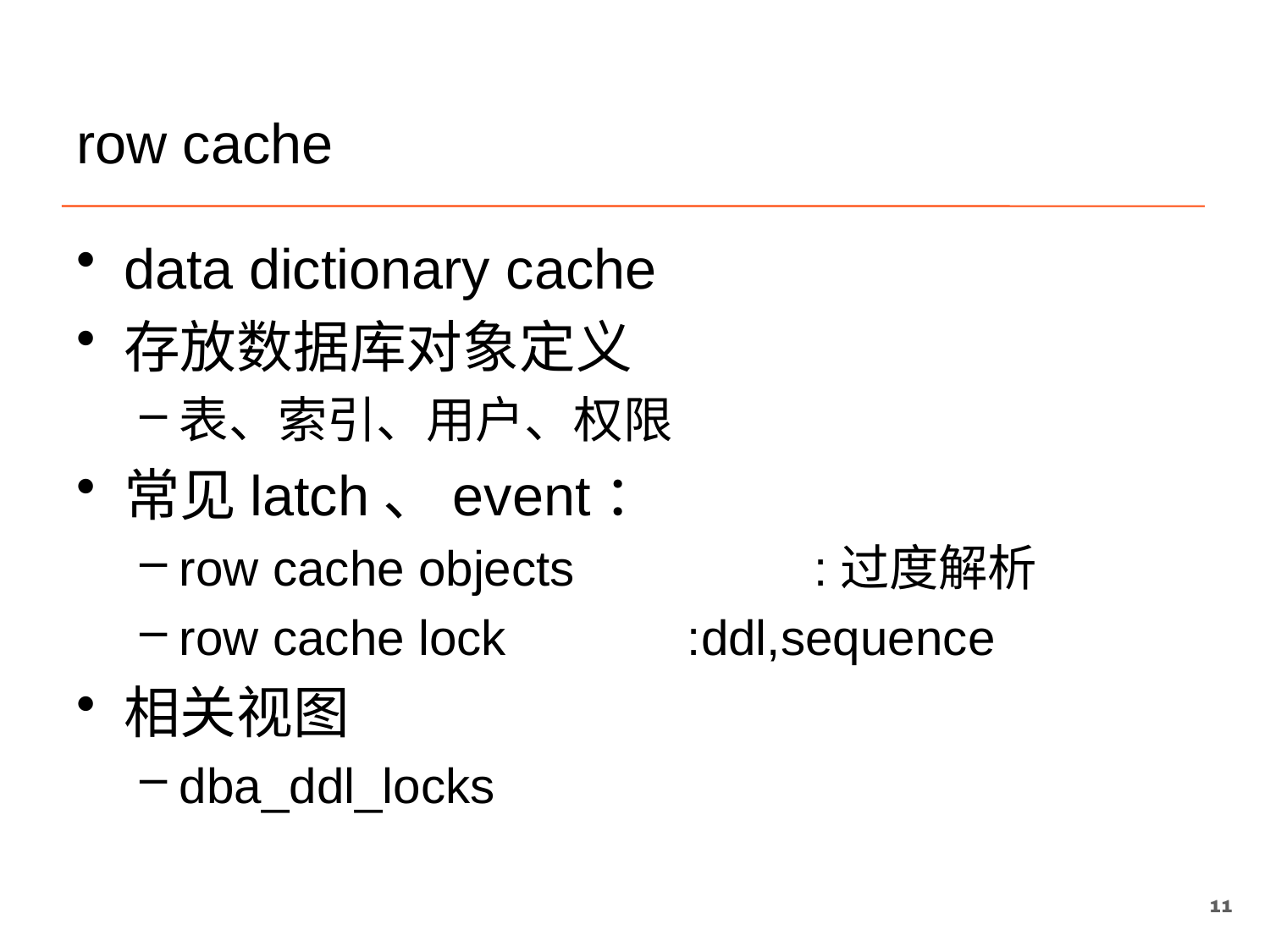

# row cache
data dictionary cache
存放数据库对象定义
表、索引、用户、权限
常见latch、event：
row cache objects		:过度解析
row cache lock		:ddl,sequence
相关视图
dba_ddl_locks
11